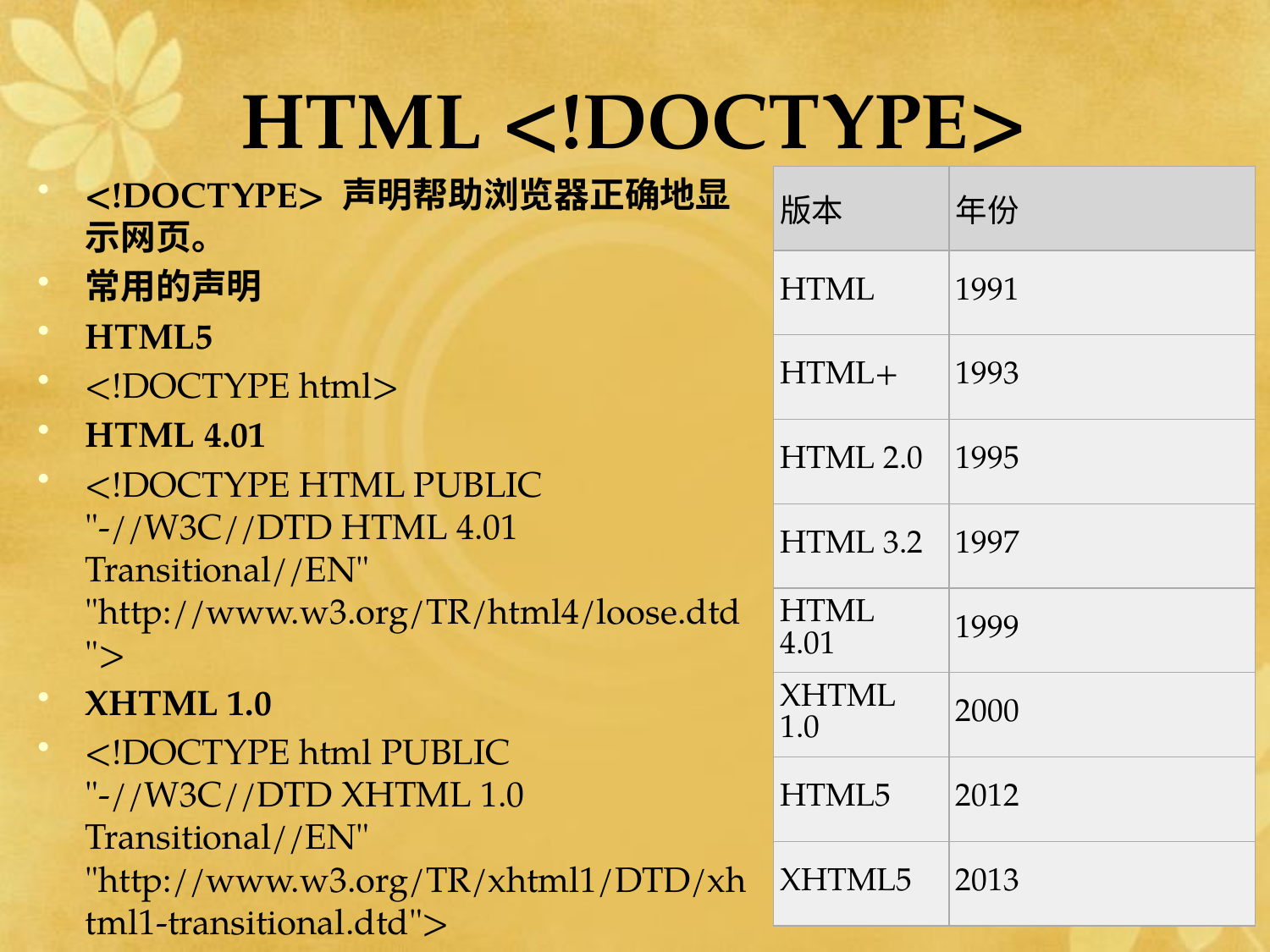

# HTML <!DOCTYPE>
<!DOCTYPE> 声明帮助浏览器正确地显示网页。
常用的声明
HTML5
<!DOCTYPE html>
HTML 4.01
<!DOCTYPE HTML PUBLIC "-//W3C//DTD HTML 4.01 Transitional//EN" "http://www.w3.org/TR/html4/loose.dtd">
XHTML 1.0
<!DOCTYPE html PUBLIC "-//W3C//DTD XHTML 1.0 Transitional//EN" "http://www.w3.org/TR/xhtml1/DTD/xhtml1-transitional.dtd">
| 版本 | 年份 |
| --- | --- |
| HTML | 1991 |
| HTML+ | 1993 |
| HTML 2.0 | 1995 |
| HTML 3.2 | 1997 |
| HTML 4.01 | 1999 |
| XHTML 1.0 | 2000 |
| HTML5 | 2012 |
| XHTML5 | 2013 |